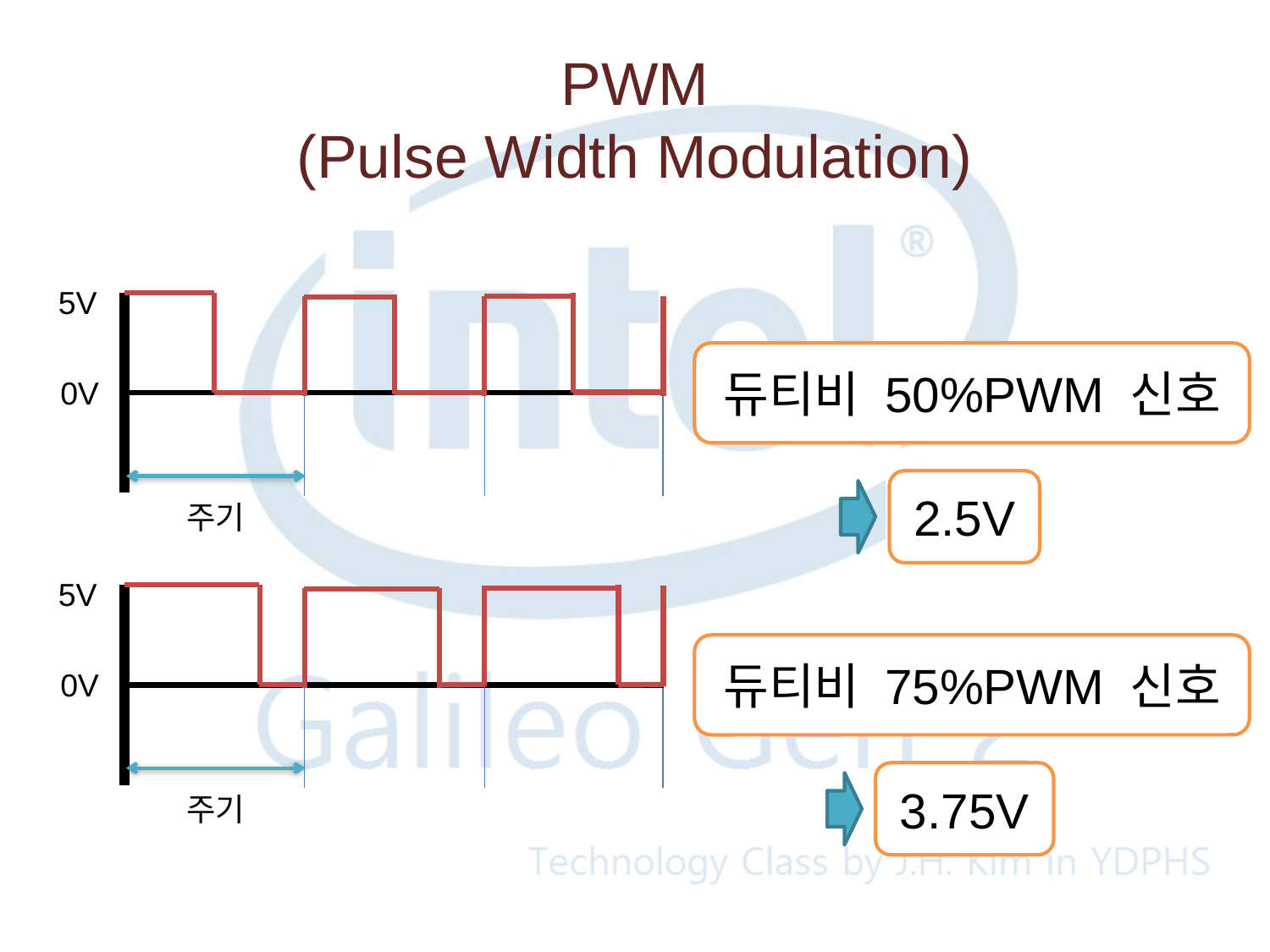

# PWM (Pulse Width Modulation)
5V
듀티비 50%PWM 신호
0V
2.5V

주기
5V
듀티비 75%PWM 신호
0V
3.75V

주기